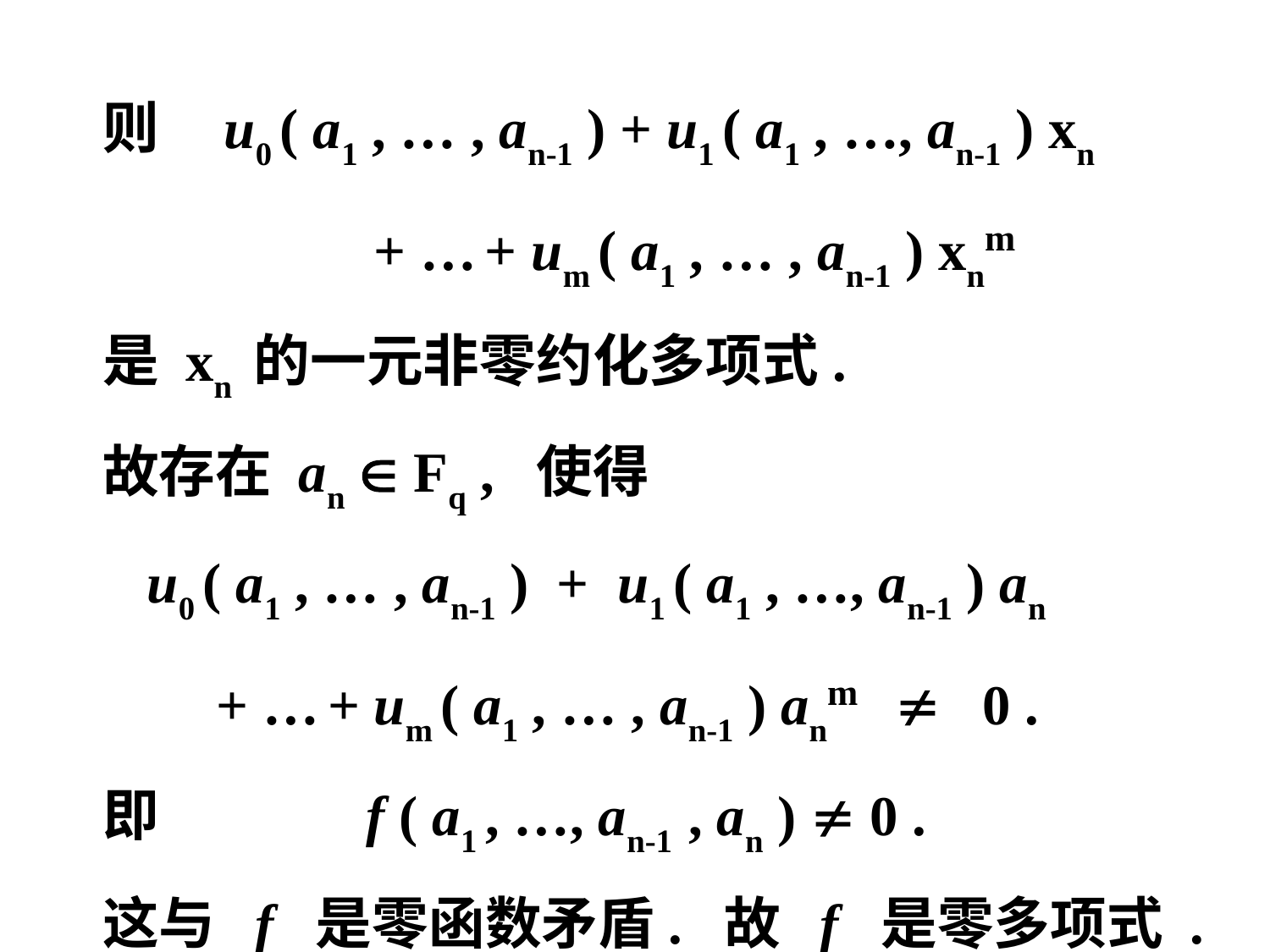

则    u0 ( a1 , … , an-1 ) + u1 ( a1 , …, an-1 ) xn
                     + … + um ( a1 , … , an-1 ) xnm
 是 xn 的一元非零约化多项式.
 故存在 an ∈ Fq ,  使得
     u0 ( a1 , … , an-1 )  +  u1 ( a1 , …, an-1 ) an
                 + … + um ( a1 , … , an-1 ) anm    ≠   0 .
 即               f ( a1 , …, an-1  , an ) ≠ 0 .
 这与  f  是零函数矛盾.  故  f  是零多项式 .